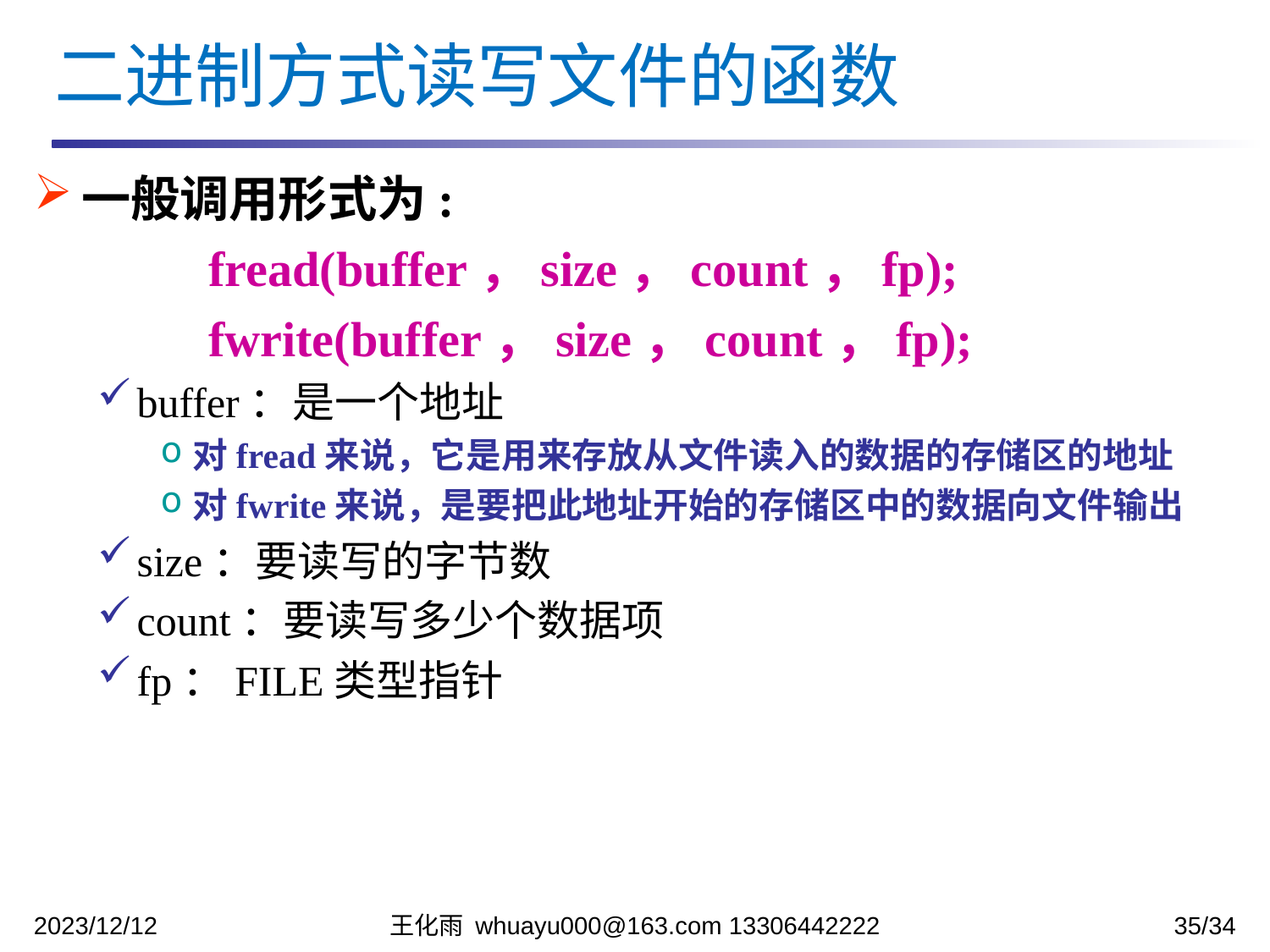

二进制方式读写文件的函数
一般调用形式为:
		fread(buffer，size，count，fp);
		fwrite(buffer，size，count，fp);
buffer：是一个地址
对fread来说，它是用来存放从文件读入的数据的存储区的地址
对fwrite来说，是要把此地址开始的存储区中的数据向文件输出
size：要读写的字节数
count：要读写多少个数据项
fp：FILE类型指针
2023/12/12
王化雨 whuayu000@163.com 13306442222
35/34